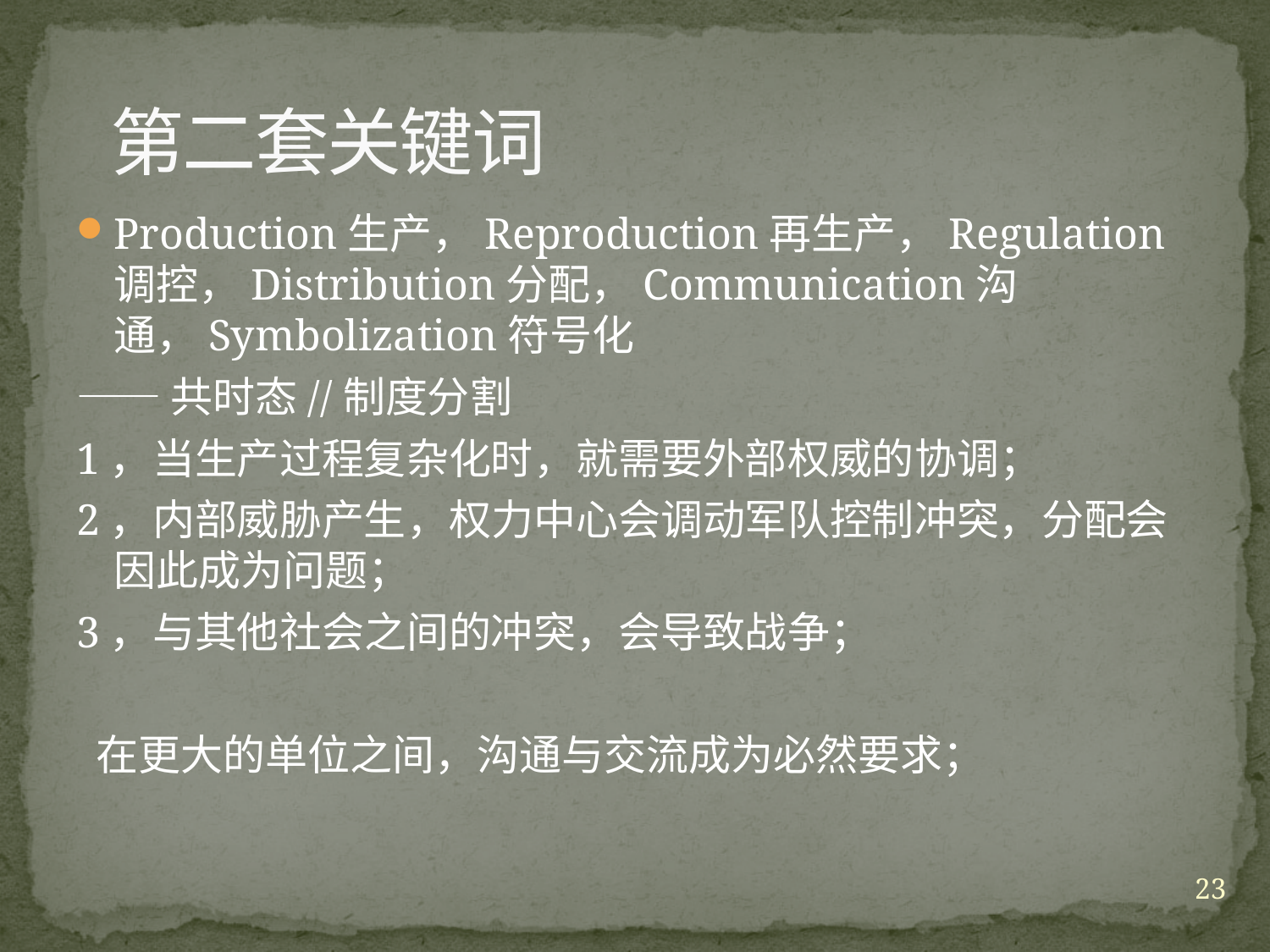

# 第二套关键词
Production生产，Reproduction再生产，Regulation调控，Distribution分配，Communication沟通，Symbolization符号化
——共时态//制度分割
1，当生产过程复杂化时，就需要外部权威的协调；
2，内部威胁产生，权力中心会调动军队控制冲突，分配会因此成为问题；
3，与其他社会之间的冲突，会导致战争；

 在更大的单位之间，沟通与交流成为必然要求；

23